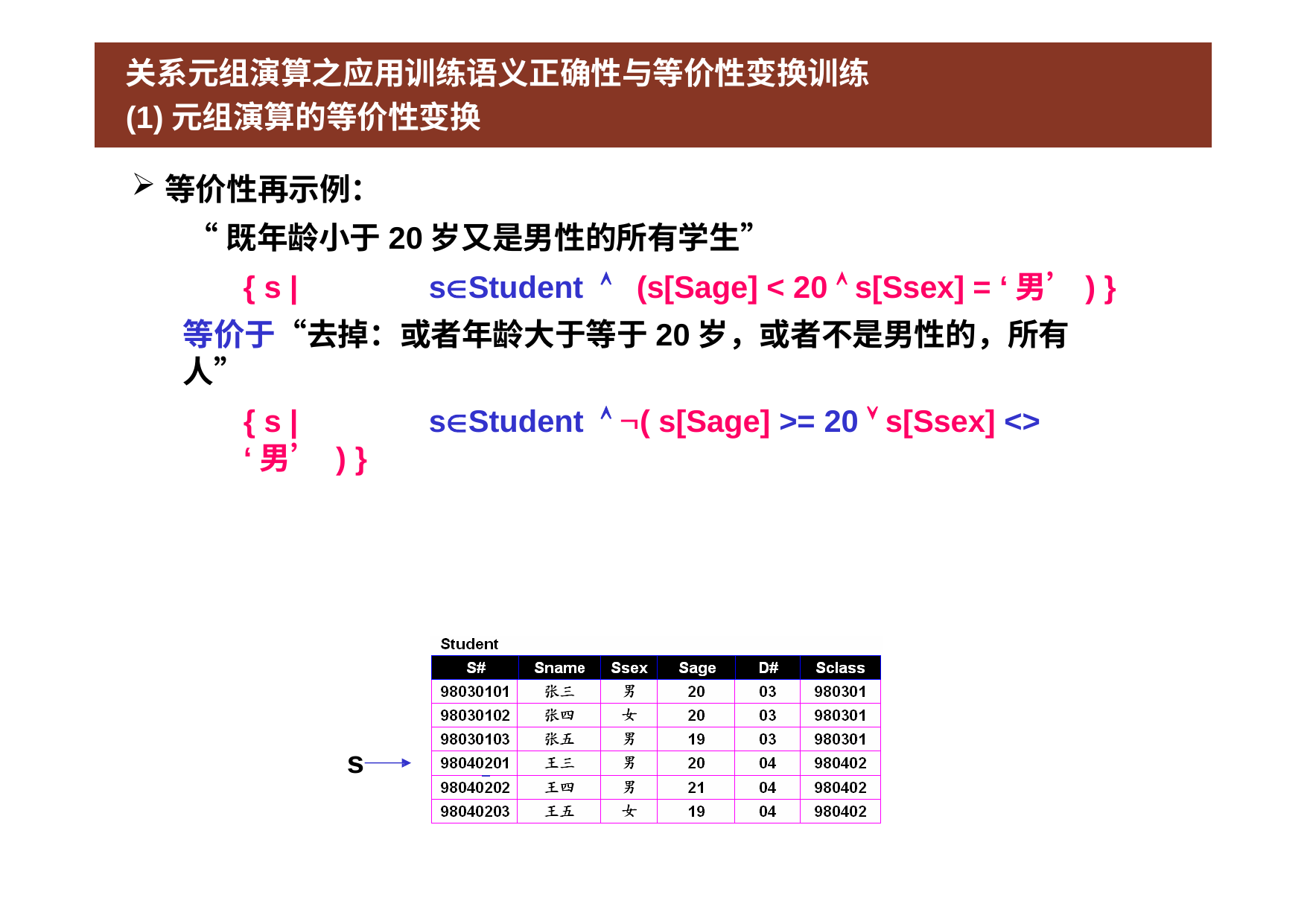

# 关系元组演算之应用训练语义正确性与等价性变换训练
(1)元组演算的等价性变换
等价性再示例：
“既年龄小于20岁又是男性的所有学生”
{ s |	s∈Student	∧	(s[Sage] < 20 ∧ s[Ssex] = ‘男’) }
等价于“去掉：或者年龄大于等于20岁，或者不是男性的，所有人”
{ s |	s∈Student	∧ ¬( s[Sage] >= 20 ∨ s[Ssex] <> ‘男’ ) }

s